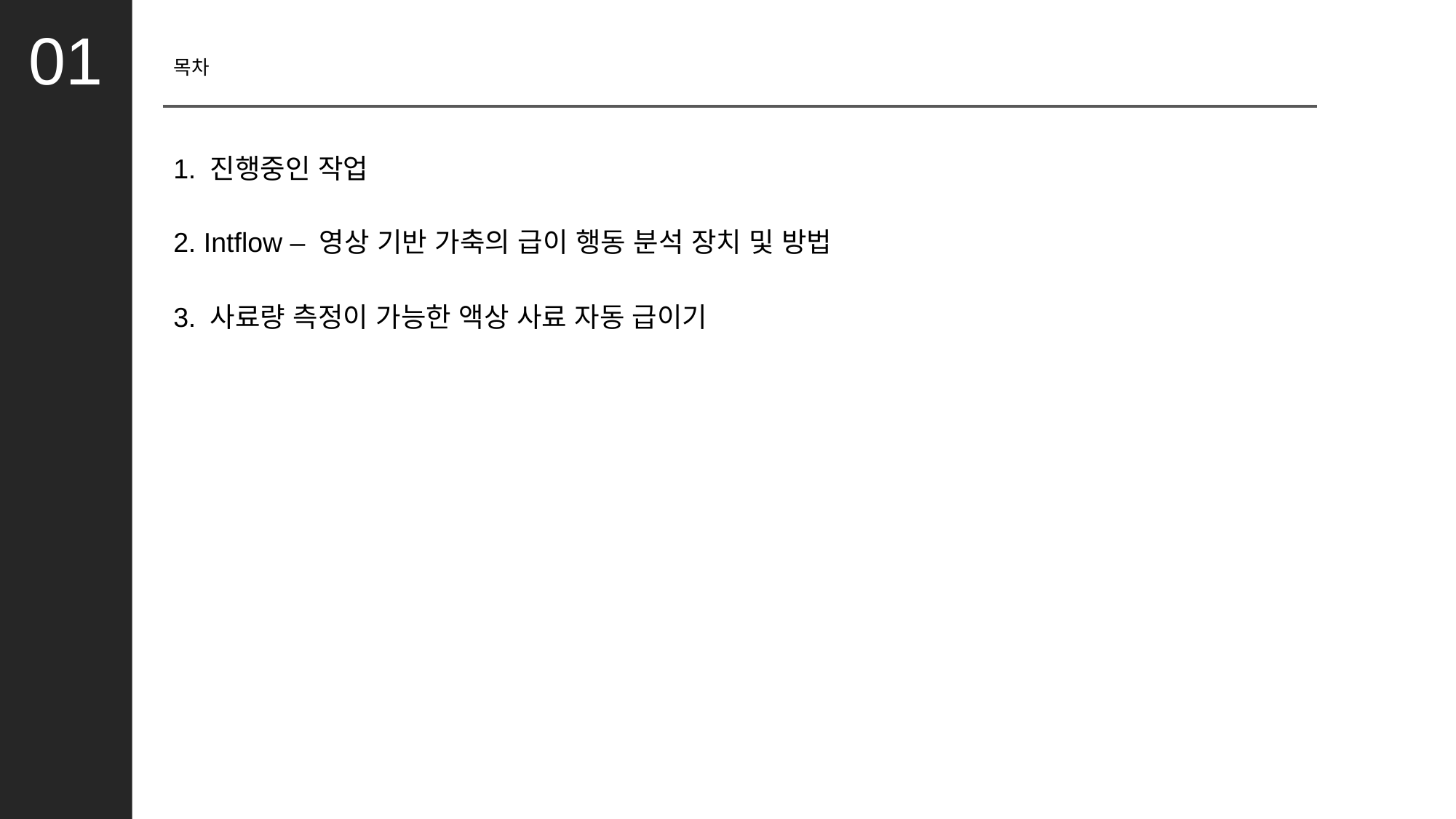

01
# 목차
1. 진행중인 작업
2. Intflow – 영상 기반 가축의 급이 행동 분석 장치 및 방법
3. 사료량 측정이 가능한 액상 사료 자동 급이기